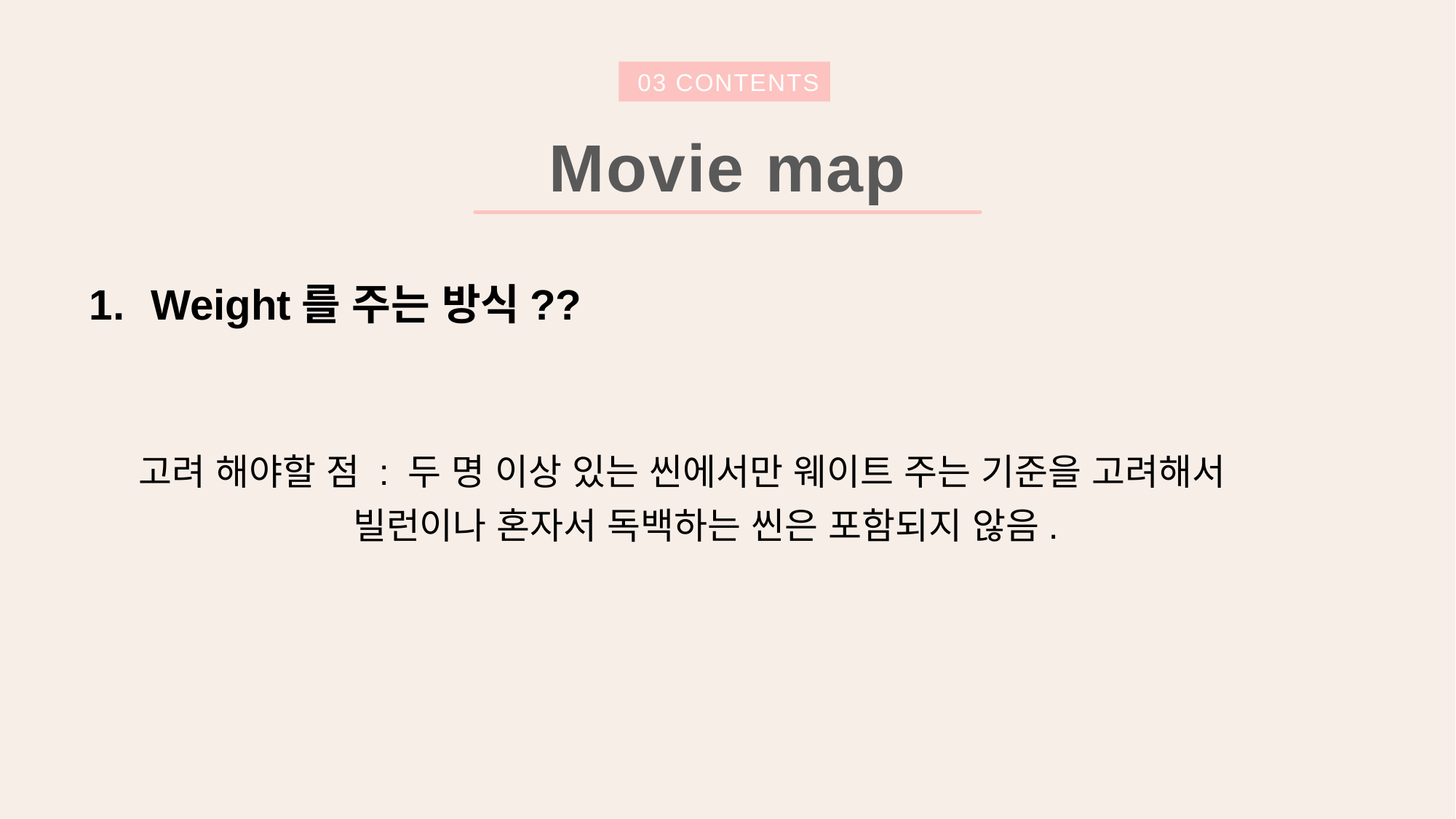

03 CONTENTS
Movie map

Weight를 주는 방식??

    고려 해야할 점 : 두 명 이상 있는 씬에서만 웨이트 주는 기준을 고려해서
                         빌런이나 혼자서 독백하는 씬은 포함되지 않음.